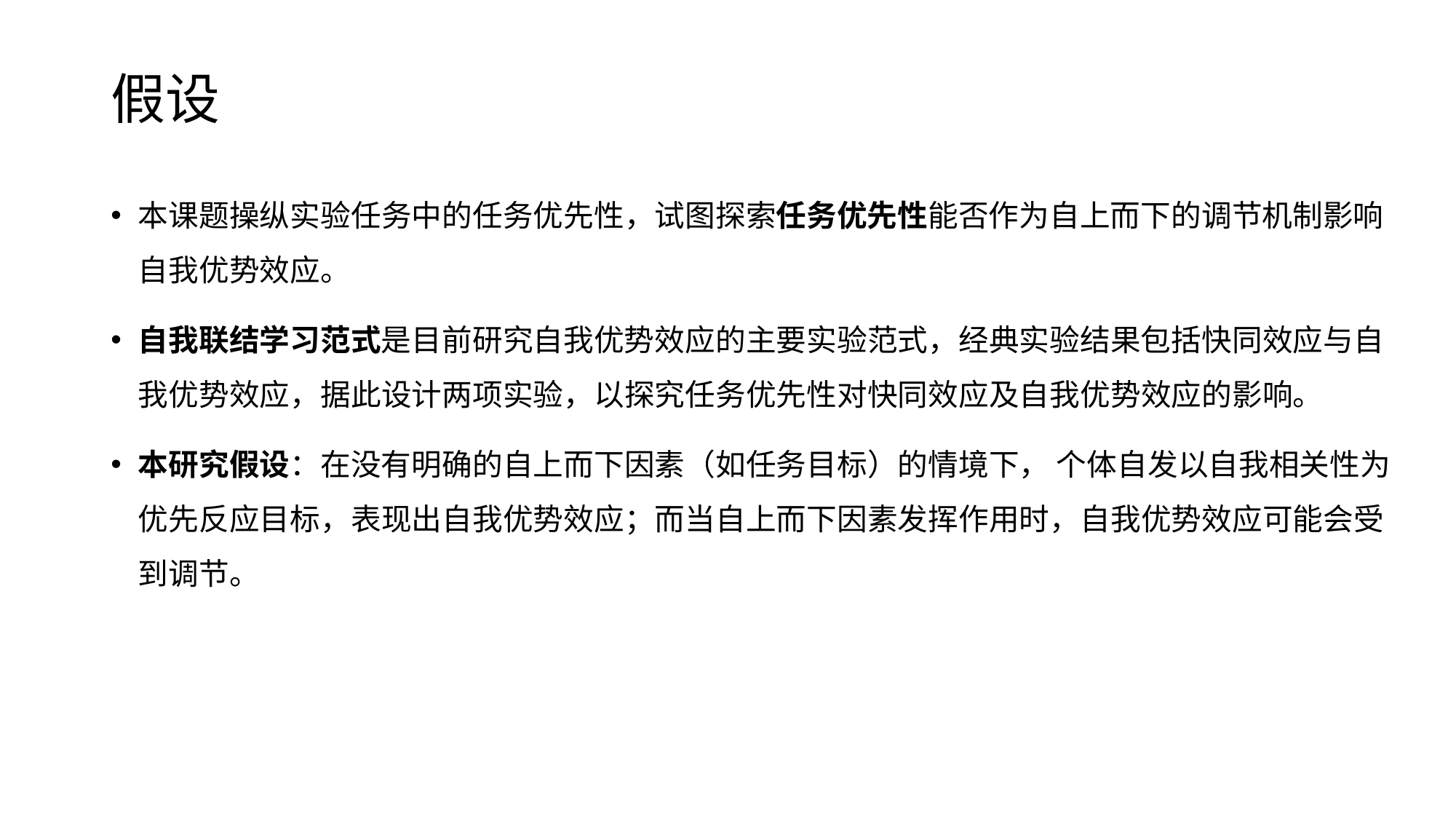

# 假设
本课题操纵实验任务中的任务优先性，试图探索任务优先性能否作为自上而下的调节机制影响自我优势效应。
自我联结学习范式是目前研究自我优势效应的主要实验范式，经典实验结果包括快同效应与自我优势效应，据此设计两项实验，以探究任务优先性对快同效应及自我优势效应的影响。
本研究假设：在没有明确的自上而下因素（如任务目标）的情境下， 个体自发以自我相关性为优先反应目标，表现出自我优势效应；而当自上而下因素发挥作用时，自我优势效应可能会受到调节。